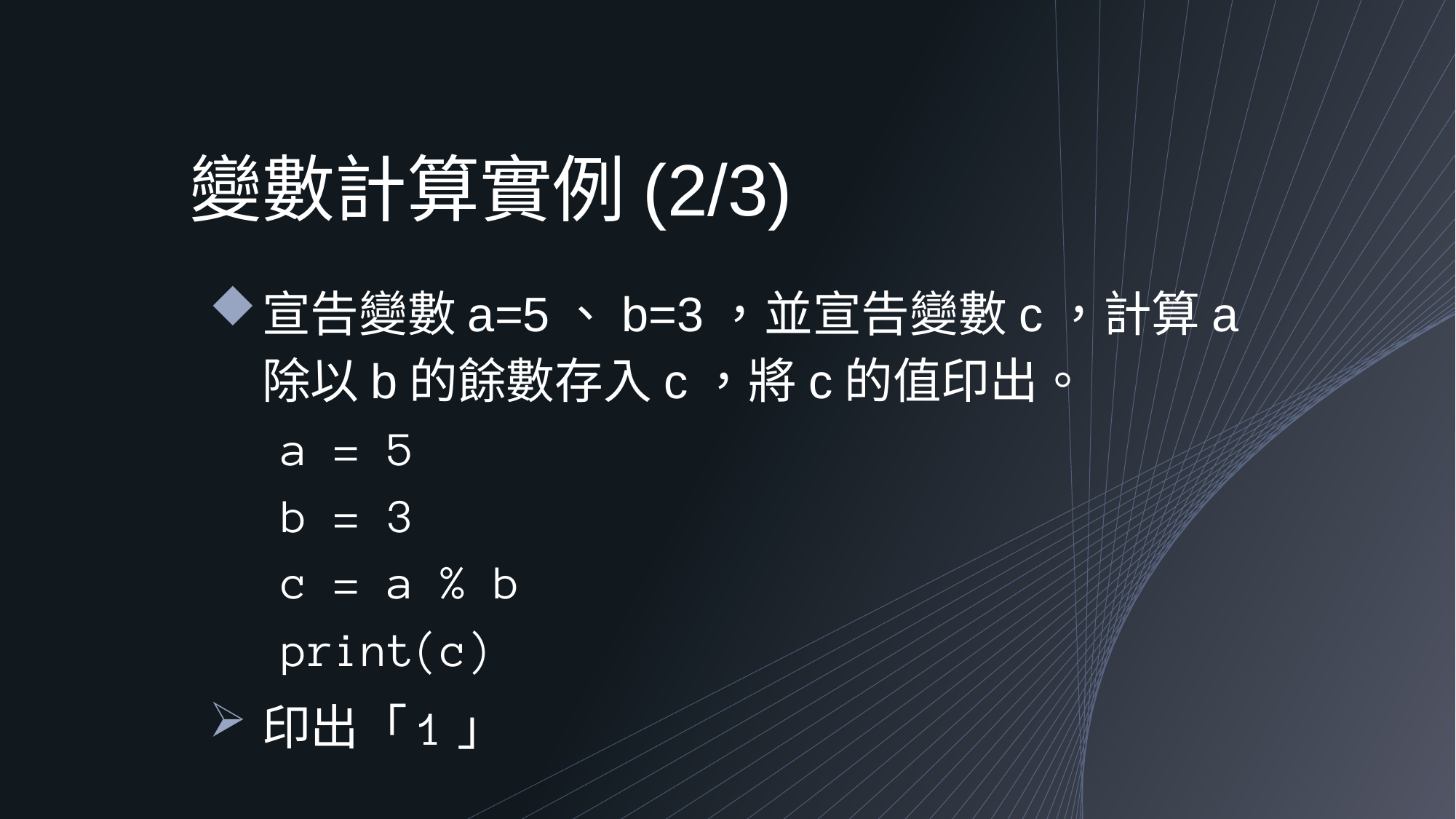

# 變數計算實例(2/3)
宣告變數a=5、b=3，並宣告變數c，計算a除以b的餘數存入c，將c的值印出。
a = 5
b = 3
c = a % b
print(c)
印出「1」